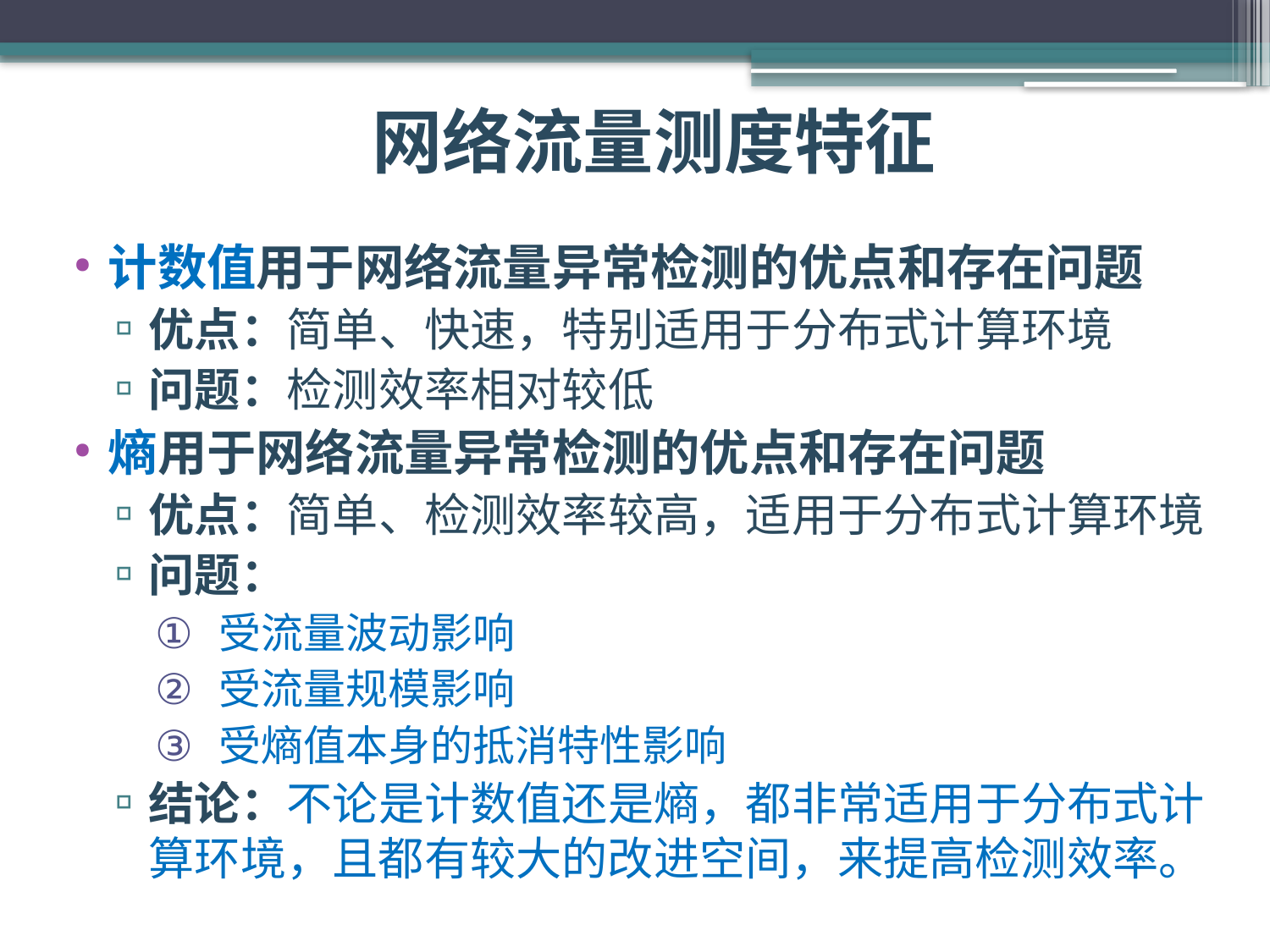

# 网络流量测度特征
计数值用于网络流量异常检测的优点和存在问题
优点：简单、快速，特别适用于分布式计算环境
问题：检测效率相对较低
熵用于网络流量异常检测的优点和存在问题
优点：简单、检测效率较高，适用于分布式计算环境
问题：
受流量波动影响
受流量规模影响
受熵值本身的抵消特性影响
结论：不论是计数值还是熵，都非常适用于分布式计算环境，且都有较大的改进空间，来提高检测效率。